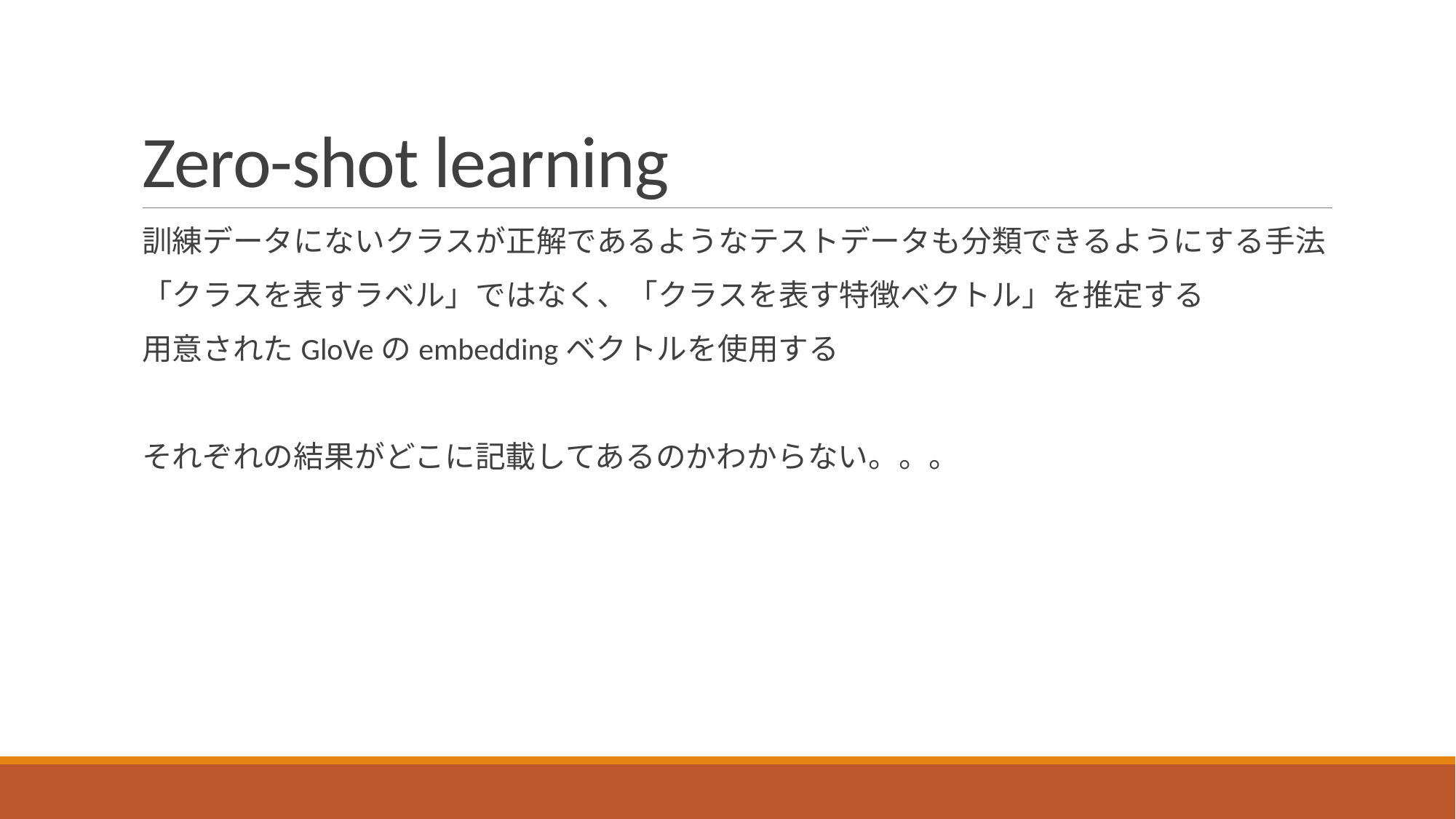

# Zero-shot learning
訓練データにないクラスが正解であるようなテストデータも分類できるようにする手法
「クラスを表すラベル」ではなく、「クラスを表す特徴ベクトル」を推定する
用意されたGloVeのembeddingベクトルを使用する

それぞれの結果がどこに記載してあるのかわからない。。。